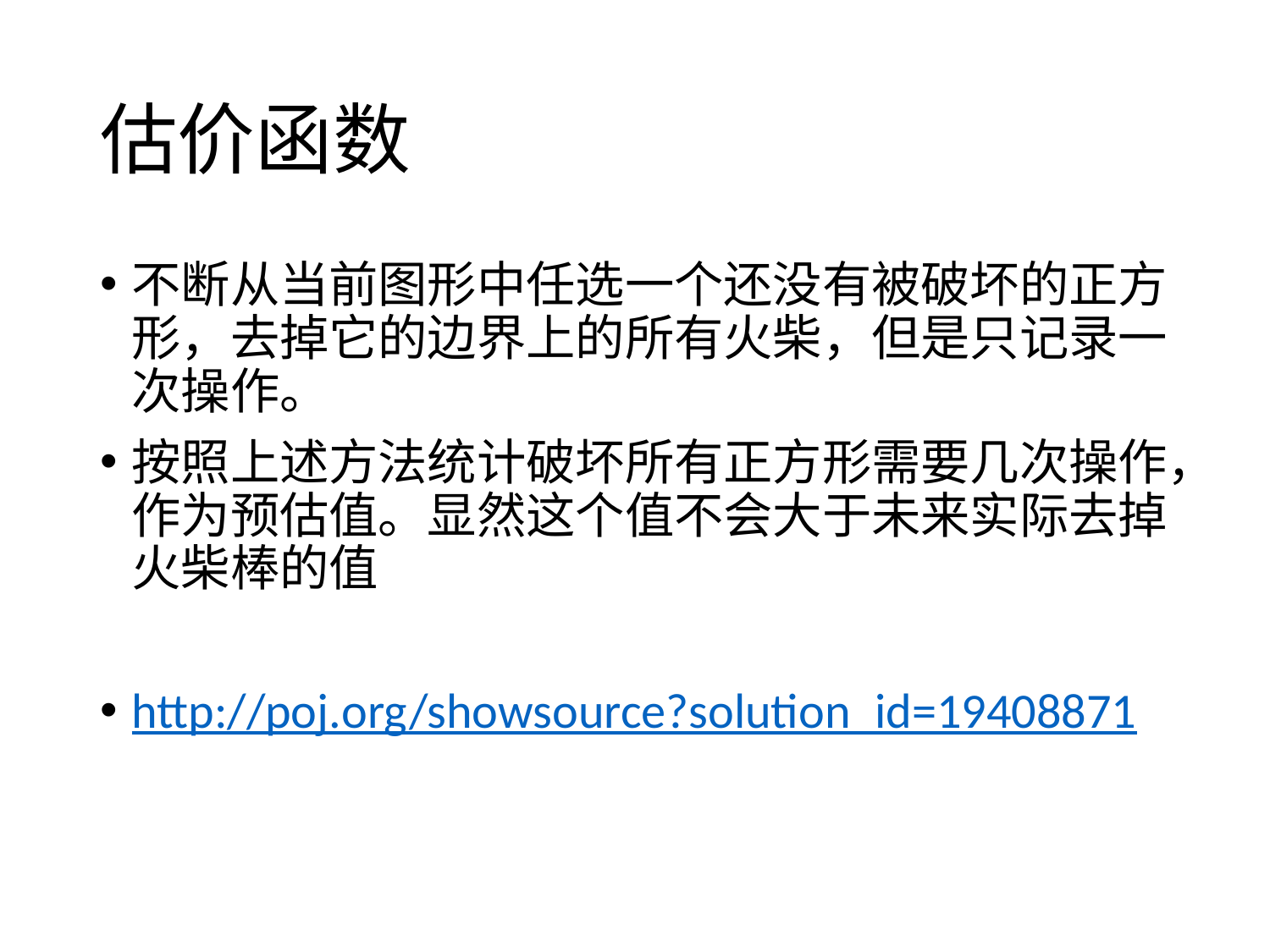

# 估价函数
不断从当前图形中任选一个还没有被破坏的正方形，去掉它的边界上的所有火柴，但是只记录一次操作。
按照上述方法统计破坏所有正方形需要几次操作，作为预估值。显然这个值不会大于未来实际去掉火柴棒的值

http://poj.org/showsource?solution_id=19408871